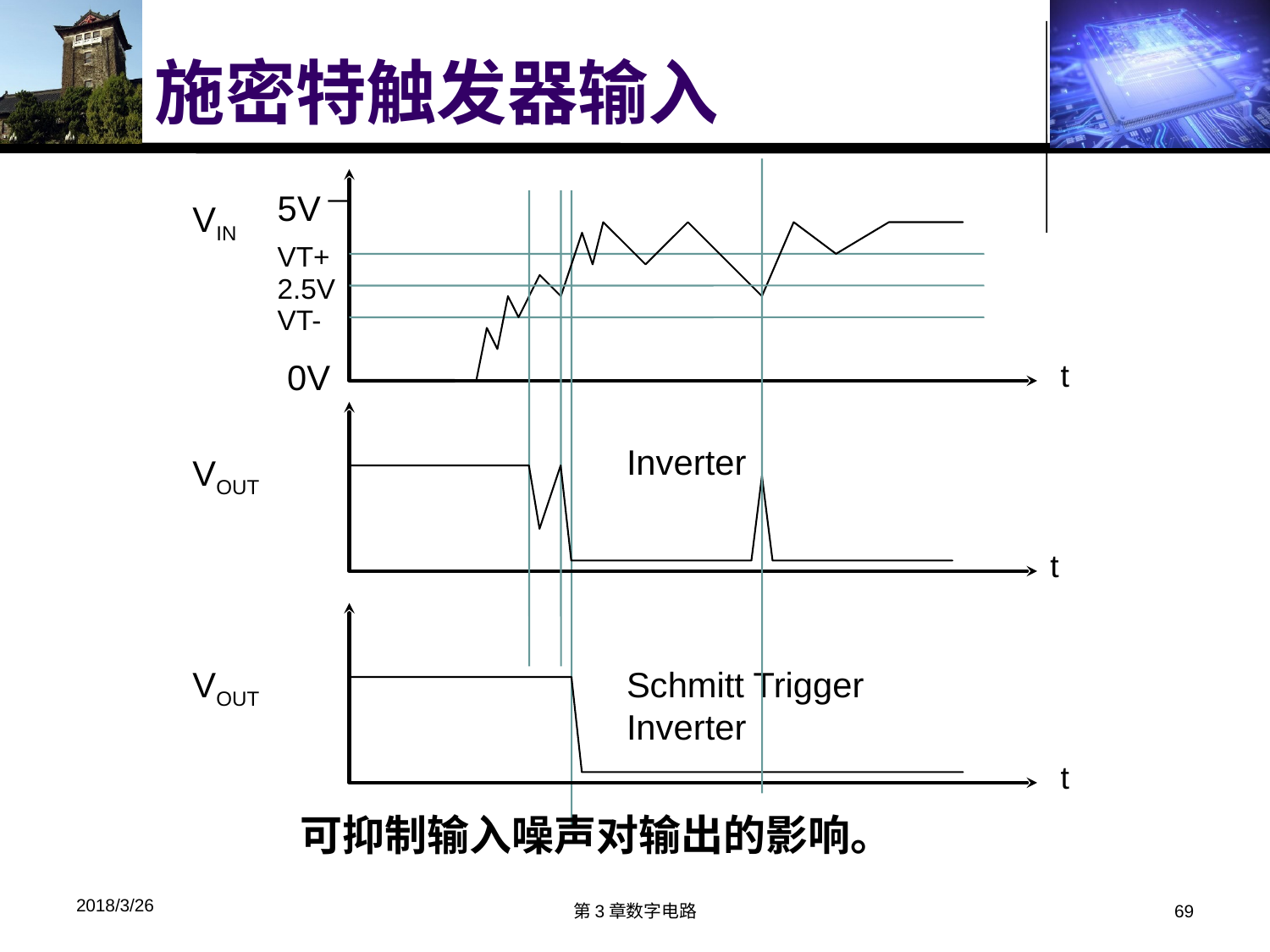

# 施密特触发器输入

5V
VIN

VT+

2.5V

VT-

 0V
t

Inverter
VOUT

t

VOUT
Schmitt Trigger Inverter

t
可抑制输入噪声对输出的影响。
2018/3/26
第3章数字电路
69